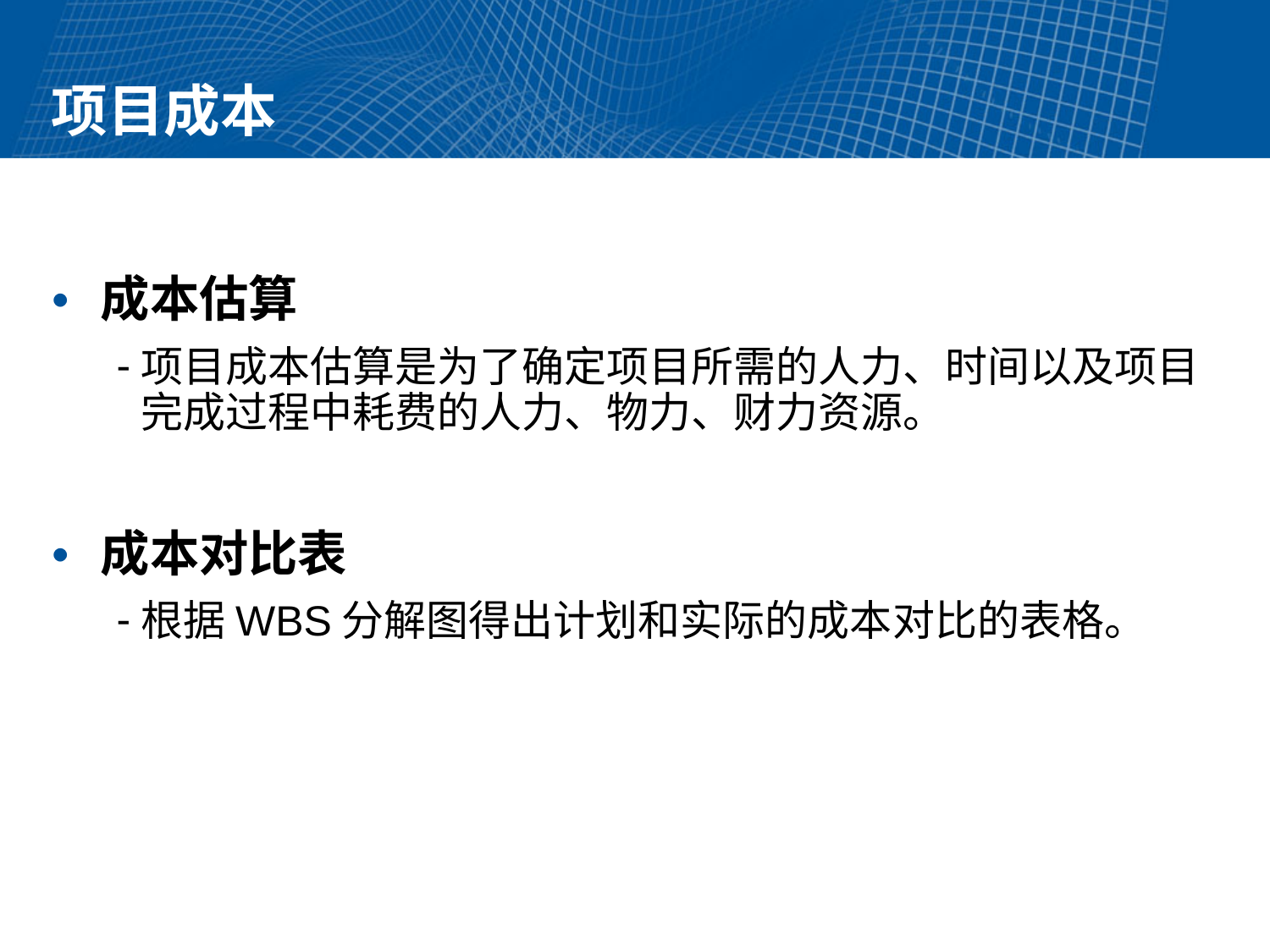

# 项目成本

成本估算
项目成本估算是为了确定项目所需的人力、时间以及项目完成过程中耗费的人力、物力、财力资源。

成本对比表
根据WBS分解图得出计划和实际的成本对比的表格。